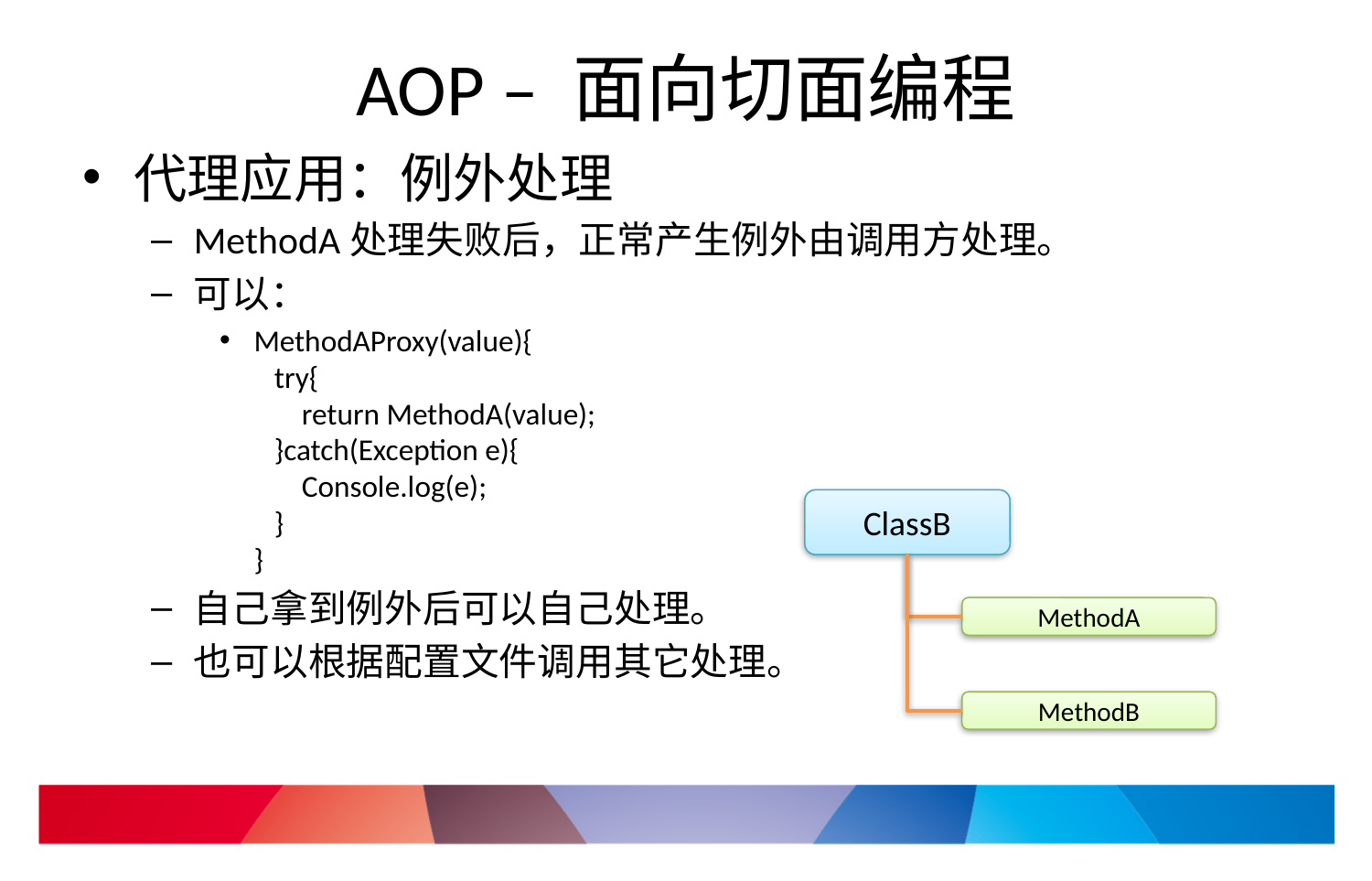

# AOP – 面向切面编程
代理应用：例外处理
MethodA处理失败后，正常产生例外由调用方处理。
可以：
MethodAProxy(value){
   try{
       return MethodA(value);
   }catch(Exception e){
       Console.log(e);
   }
}
自己拿到例外后可以自己处理。
也可以根据配置文件调用其它处理。
ClassB
MethodA
MethodB